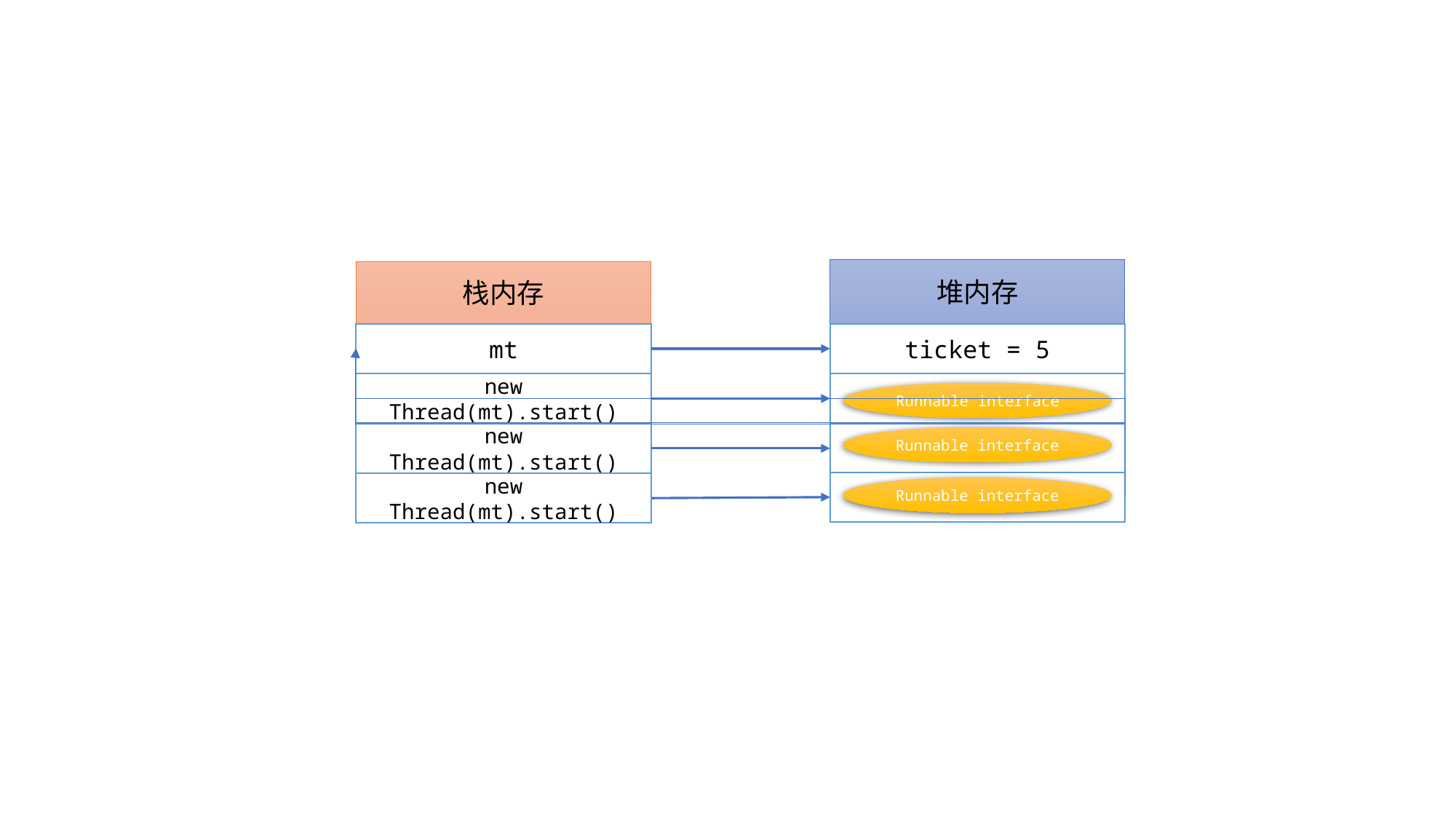

堆内存
栈内存
mt
ticket = 5
new Thread(mt).start()

Runnable interface

new Thread(mt).start()
Runnable interface

new Thread(mt).start()
Runnable interface